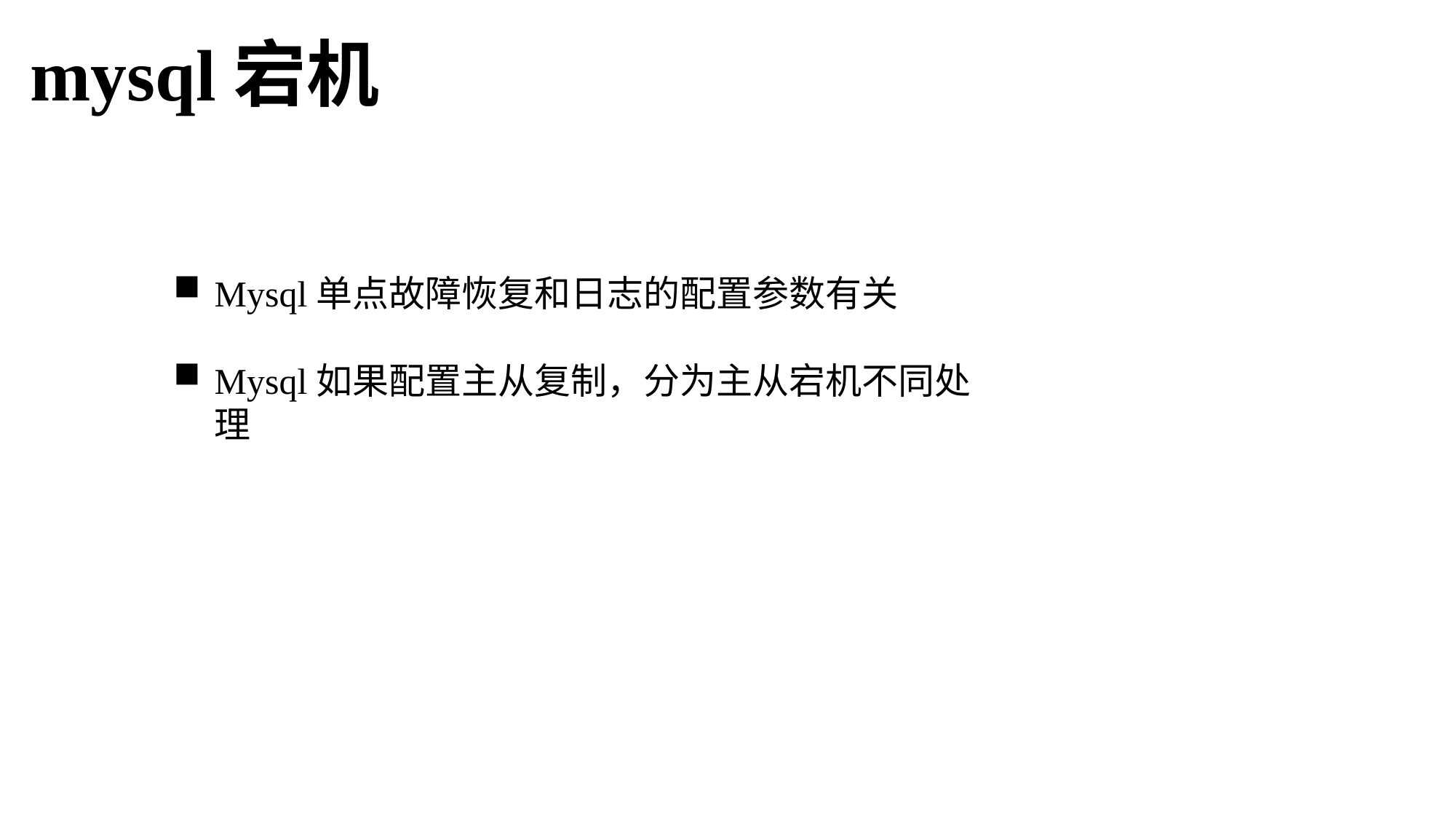

mysql宕机
Mysql单点故障恢复和日志的配置参数有关

Mysql如果配置主从复制，分为主从宕机不同处理